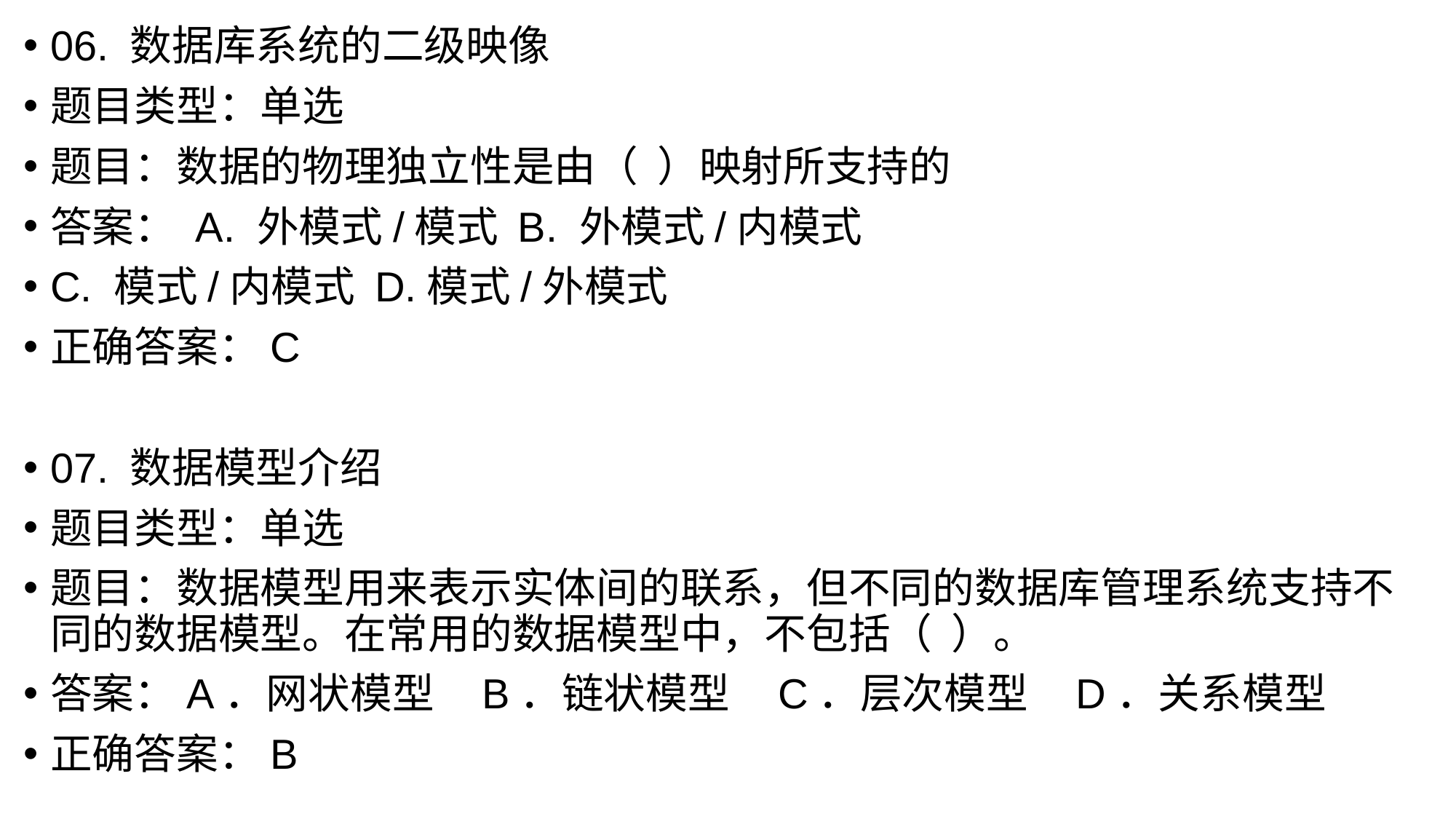

06. 数据库系统的二级映像
题目类型：单选
题目：数据的物理独立性是由（  ）映射所支持的
答案： A. 外模式/模式 B. 外模式/内模式
C. 模式/内模式 D.模式/外模式
正确答案：C

07. 数据模型介绍
题目类型：单选
题目：数据模型用来表示实体间的联系，但不同的数据库管理系统支持不同的数据模型。在常用的数据模型中，不包括（  ）。
答案：A．网状模型    B．链状模型    C．层次模型    D．关系模型
正确答案：B